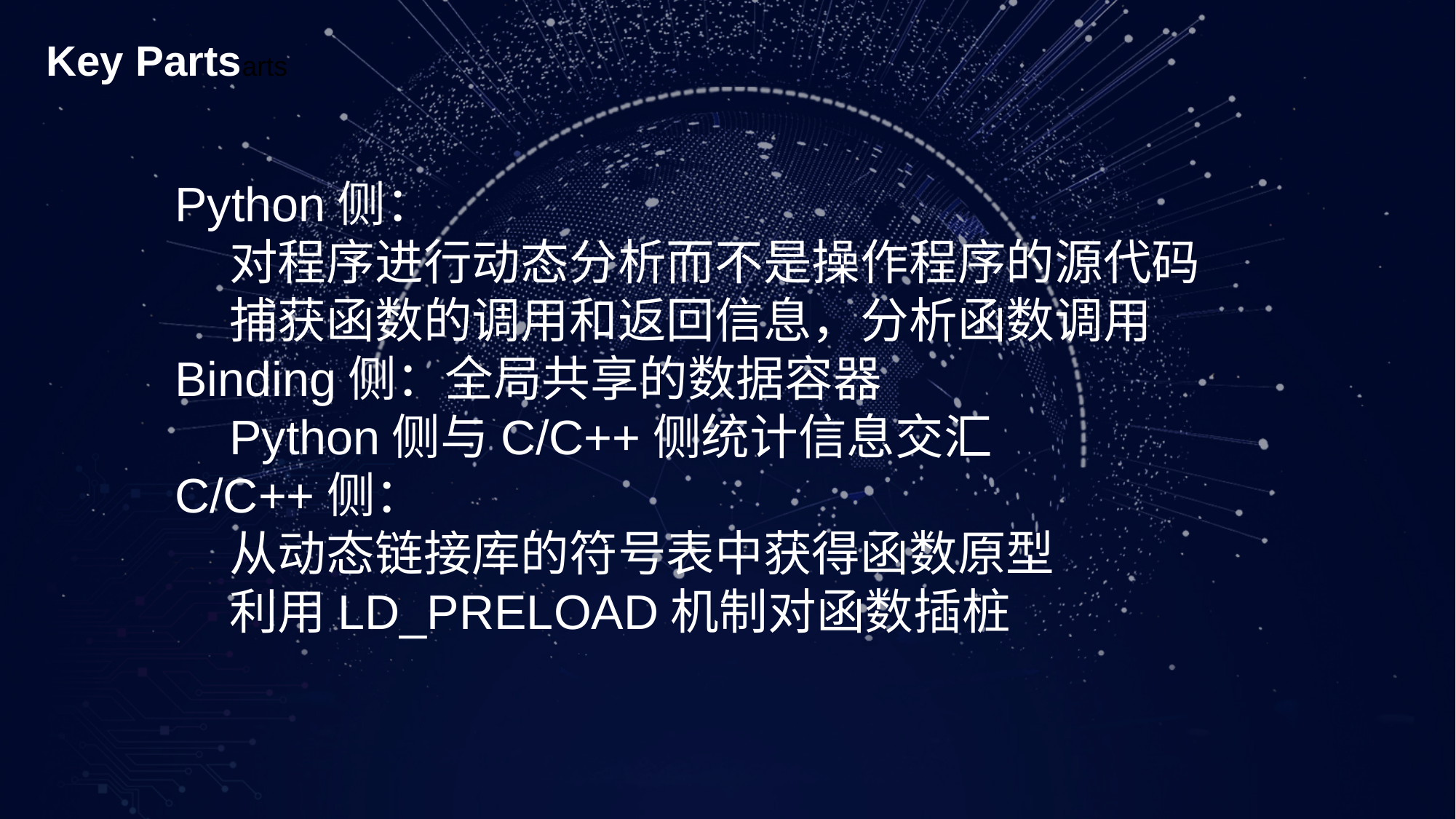

Key Partsarts
Python侧：
对程序进行动态分析而不是操作程序的源代码
捕获函数的调用和返回信息，分析函数调用
Binding侧：全局共享的数据容器
Python侧与C/C++侧统计信息交汇
C/C++侧：
从动态链接库的符号表中获得函数原型
利用LD_PRELOAD机制对函数插桩